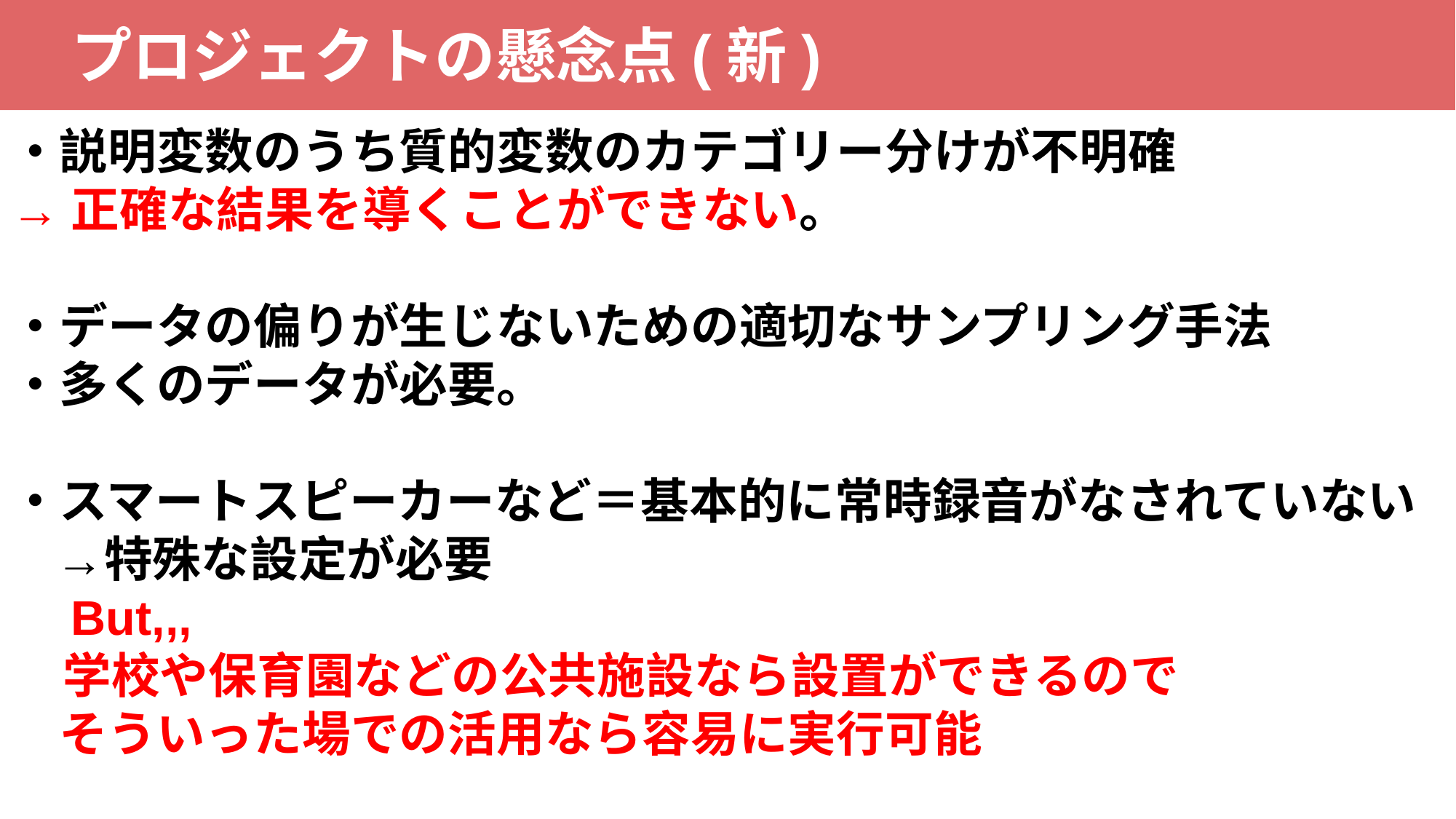

プロジェクトの懸念点(新)
・説明変数のうち質的変数のカテゴリー分けが不明確
→正確な結果を導くことができない。

・データの偏りが生じないための適切なサンプリング手法
・多くのデータが必要。

・スマートスピーカーなど＝基本的に常時録音がなされていない→特殊な設定が必要
　But,,,
   学校や保育園などの公共施設なら設置ができるので
　そういった場での活用なら容易に実行可能